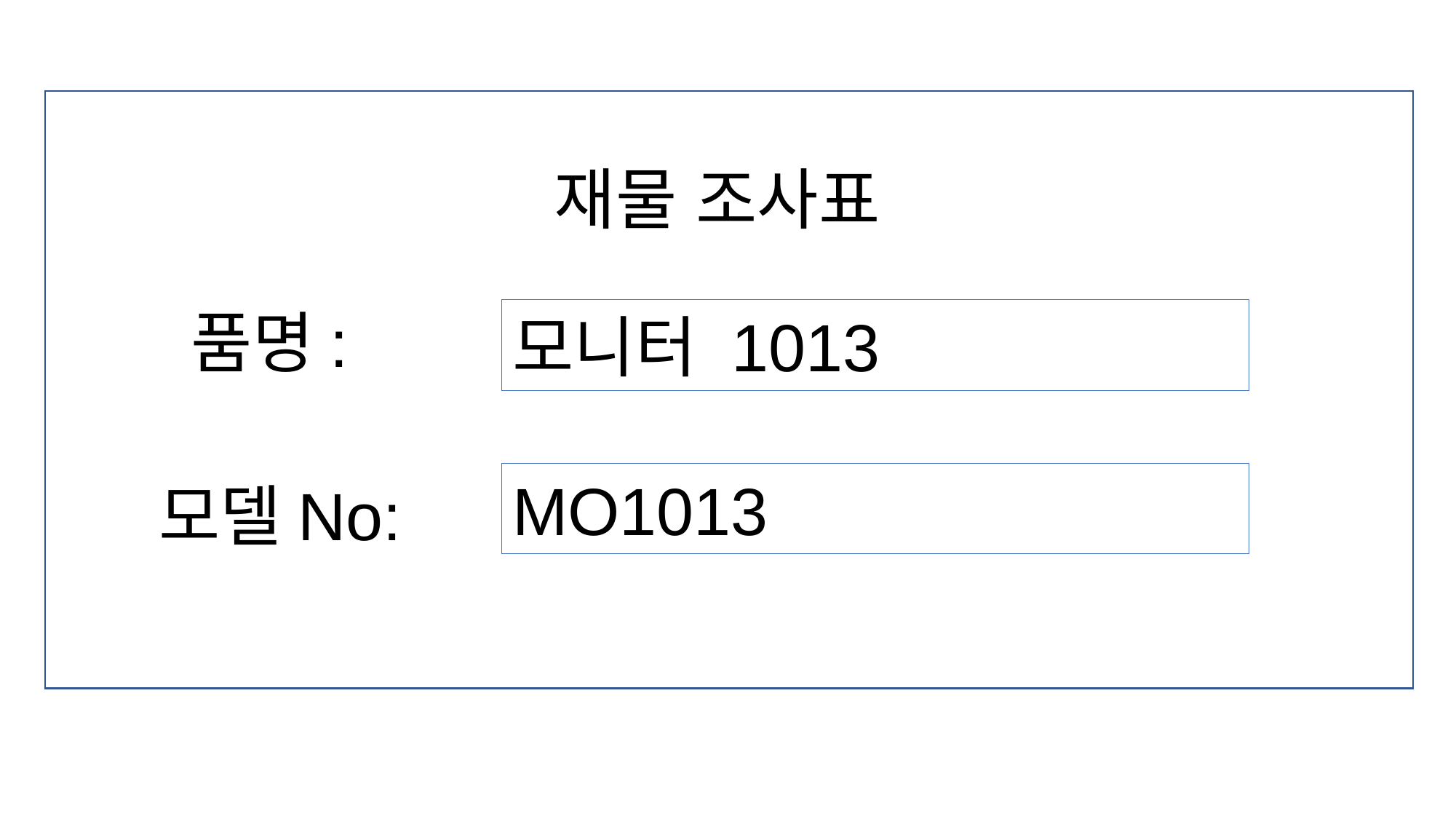

재물 조사표
품명:
모니터 1013
MO1013
모델No: